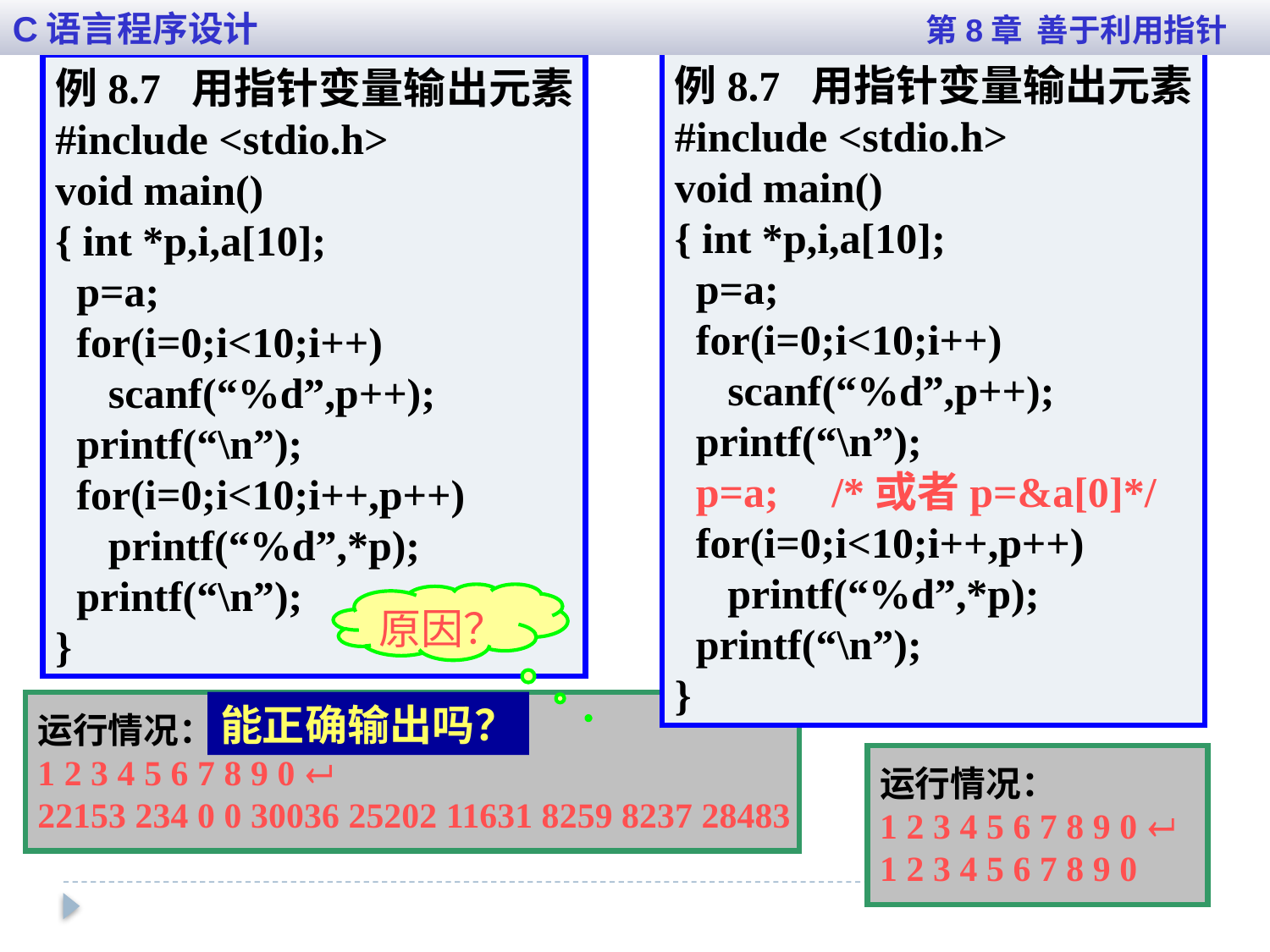

C语言程序设计                                                                                   第8章  善于利用指针
例8.7  用指针变量输出元素
#include <stdio.h>
void main()
{ int *p,i,a[10];
  p=a;
  for(i=0;i<10;i++)
     scanf(“%d”,p++);
  printf(“\n”);
  p=a;     /*或者p=&a[0]*/
  for(i=0;i<10;i++,p++)
     printf(“%d”,*p);
  printf(“\n”);
}
例8.7  用指针变量输出元素
#include <stdio.h>
void main()
{ int *p,i,a[10];
  p=a;
  for(i=0;i<10;i++)
     scanf(“%d”,p++);
  printf(“\n”);
  for(i=0;i<10;i++,p++)
     printf(“%d”,*p);
  printf(“\n”);
}
原因？
能正确输出吗？
运行情况：
1 2 3 4 5 6 7 8 9 0 ↵
22153 234 0 0 30036 25202 11631 8259 8237 28483
运行情况：
1 2 3 4 5 6 7 8 9 0 ↵
1 2 3 4 5 6 7 8 9 0